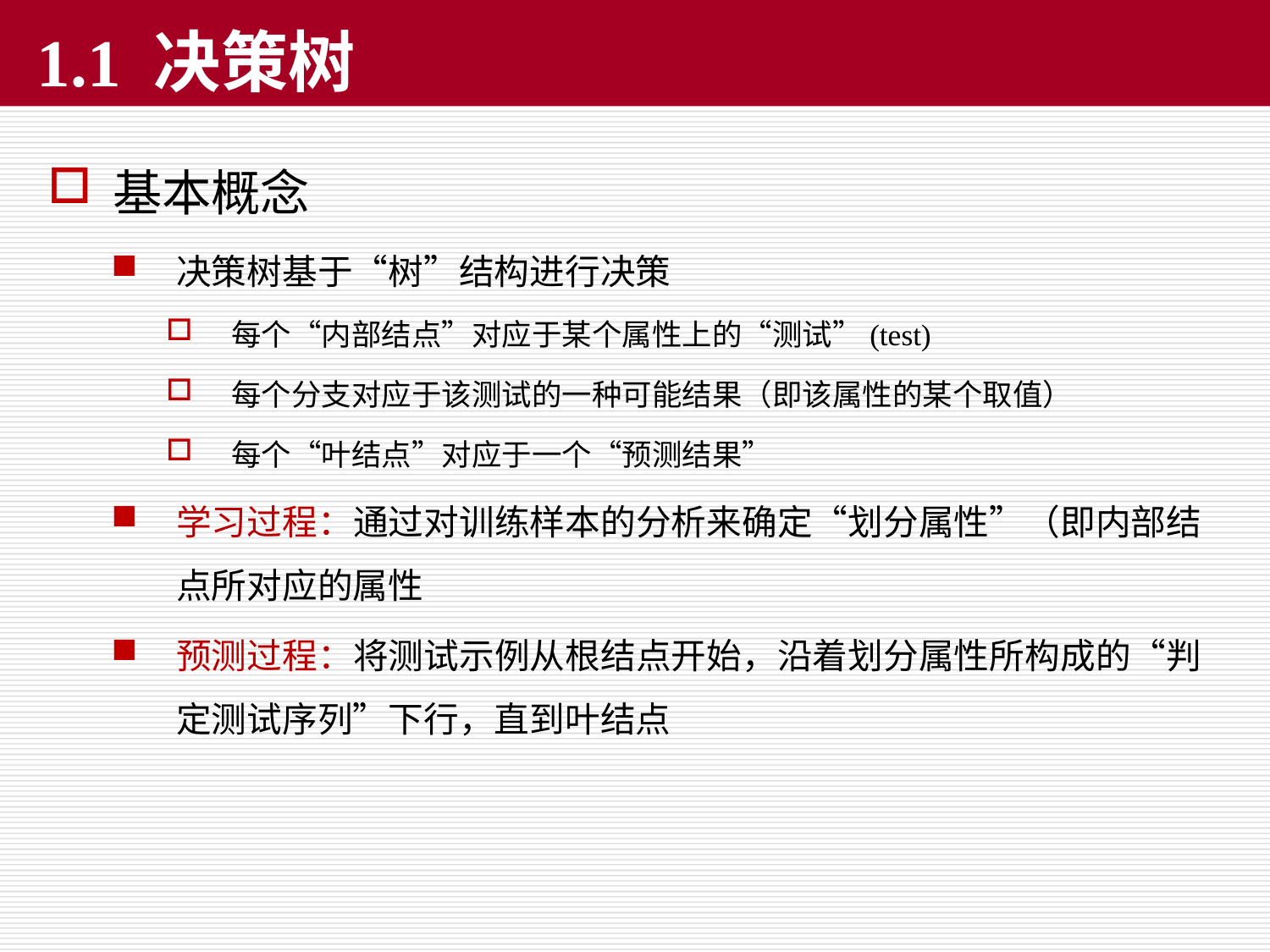

# 1.1 决策树
基本概念
决策树基于“树”结构进行决策
每个“内部结点”对应于某个属性上的“测试”(test)
每个分支对应于该测试的一种可能结果（即该属性的某个取值）
每个“叶结点”对应于一个“预测结果”
学习过程：通过对训练样本的分析来确定“划分属性”（即内部结点所对应的属性
预测过程：将测试示例从根结点开始，沿着划分属性所构成的“判定测试序列”下行，直到叶结点

3